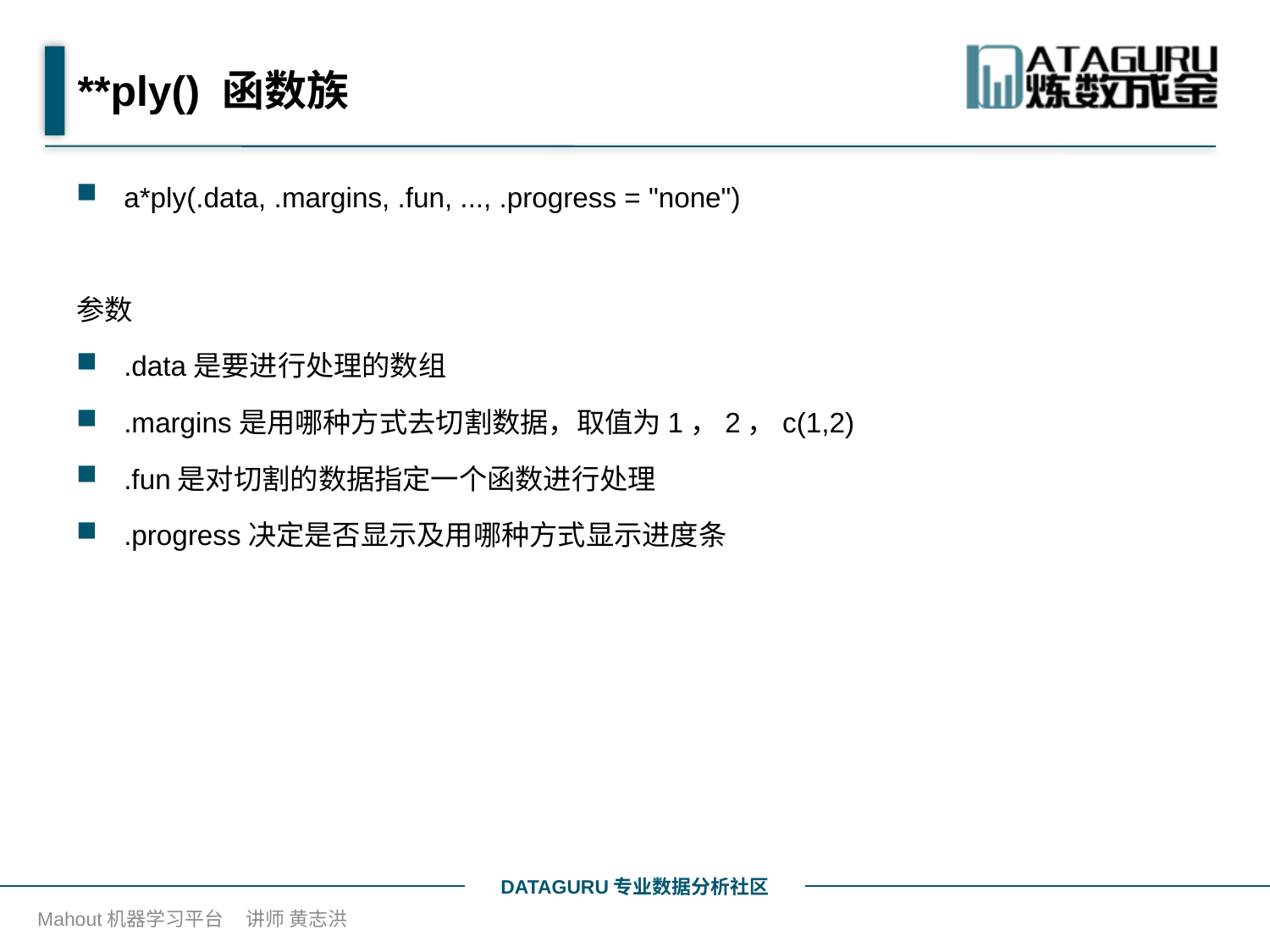

# **ply() 函数族
a*ply(.data, .margins, .fun, ..., .progress = "none")

参数
.data是要进行处理的数组
.margins是用哪种方式去切割数据，取值为1，2，c(1,2)
.fun是对切割的数据指定一个函数进行处理
.progress决定是否显示及用哪种方式显示进度条